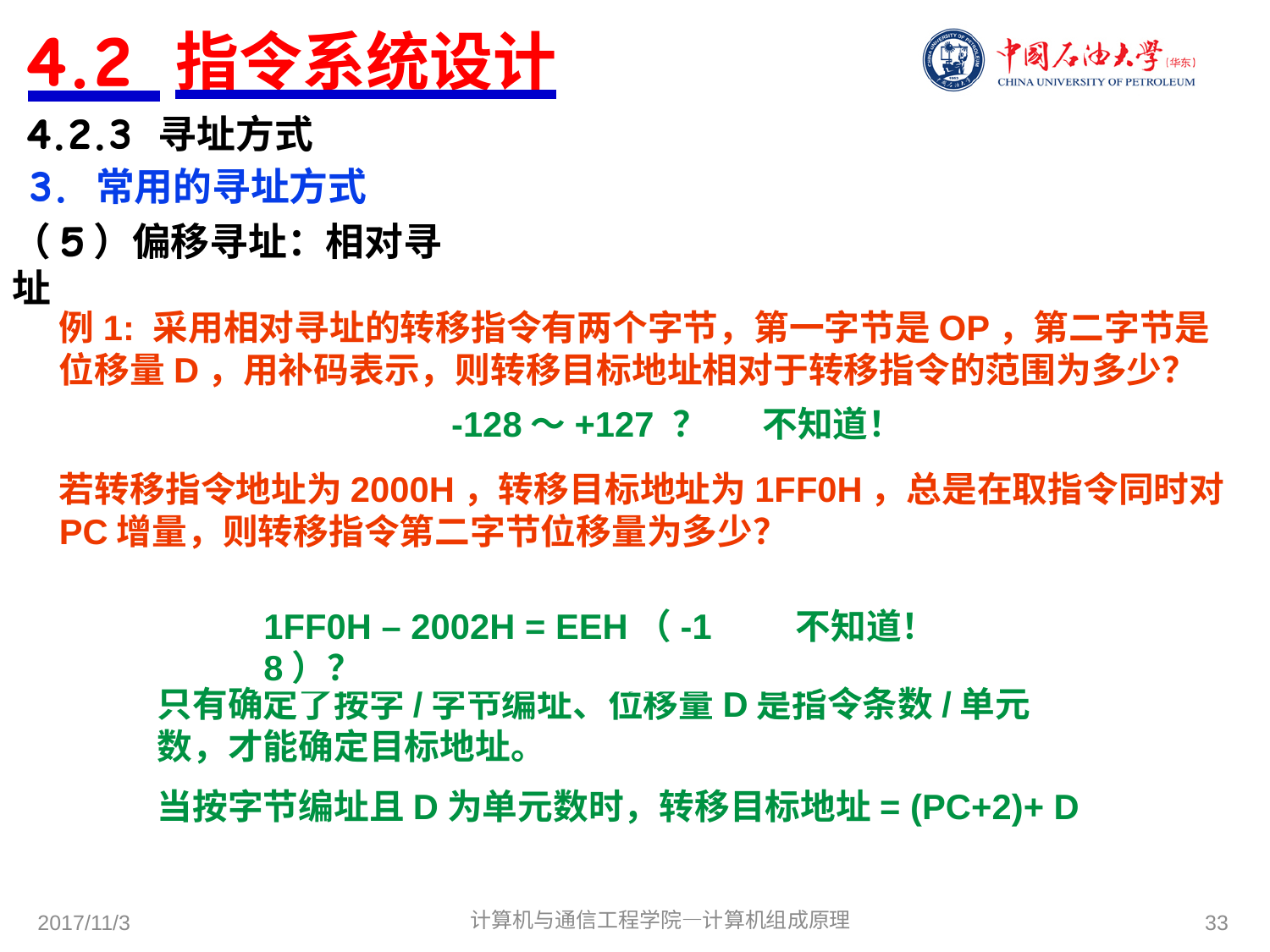

# 4.2 指令系统设计
4.2.3 寻址方式
3. 常用的寻址方式
（5）偏移寻址：相对寻址
例1: 采用相对寻址的转移指令有两个字节，第一字节是OP，第二字节是位移量D，用补码表示，则转移目标地址相对于转移指令的范围为多少？

若转移指令地址为2000H，转移目标地址为1FF0H，总是在取指令同时对PC增量，则转移指令第二字节位移量为多少？
不知道！
-128～+127 ？
1FF0H – 2002H = EEH（-18）？
不知道！
只有确定了按字/字节编址、位移量D是指令条数/单元数，才能确定目标地址。
当按字节编址且D为单元数时，转移目标地址= (PC+2)+ D
计算机与通信工程学院—计算机组成原理
33
2017/11/3